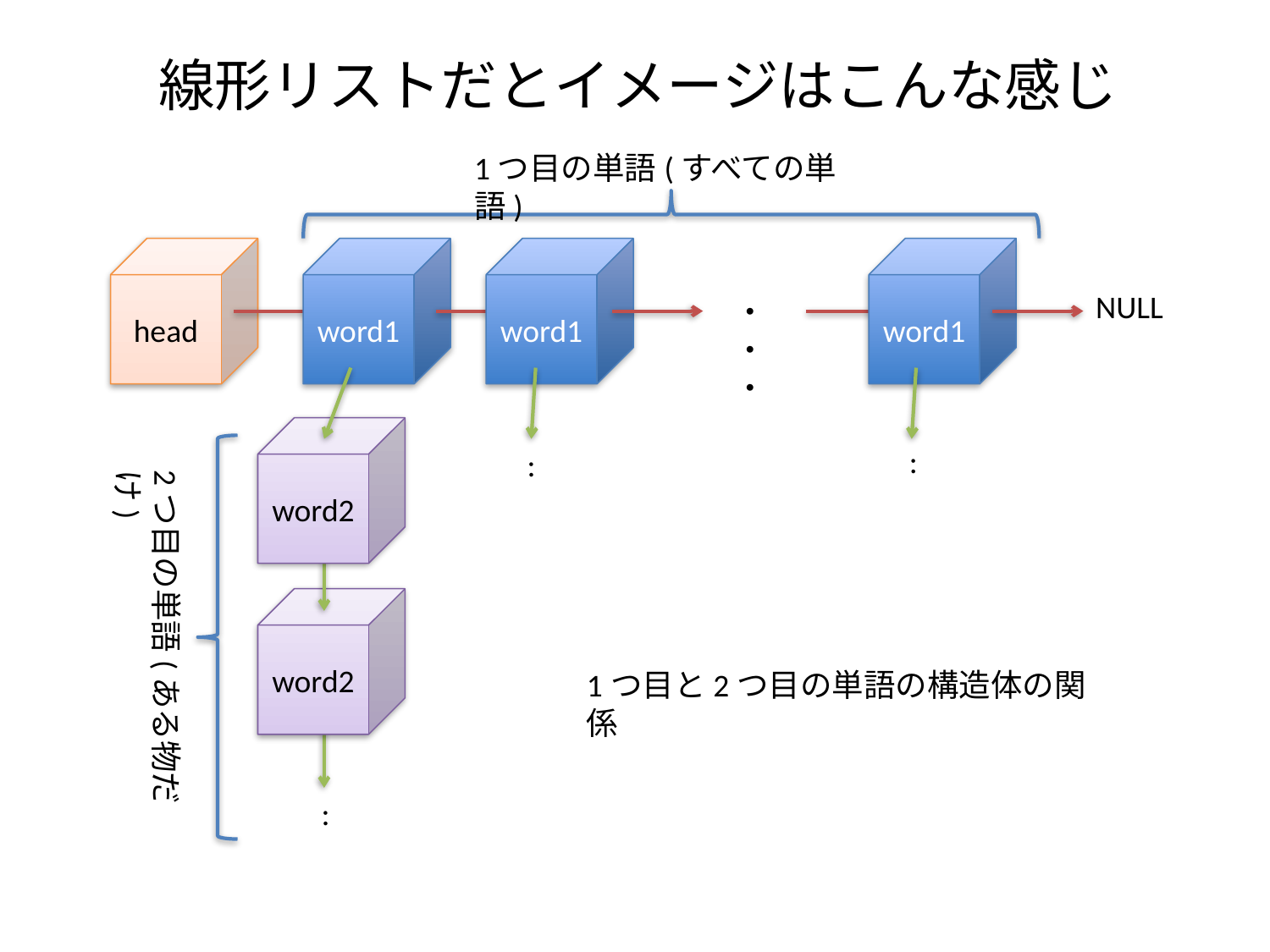

# 線形リストだとイメージはこんな感じ

1つ目の単語(すべての単語)
word1
head
word1
word1
NULL
・・・
word2

:
:
2つ目の単語(ある物だけ)
word2
:
1つ目と2つ目の単語の構造体の関係